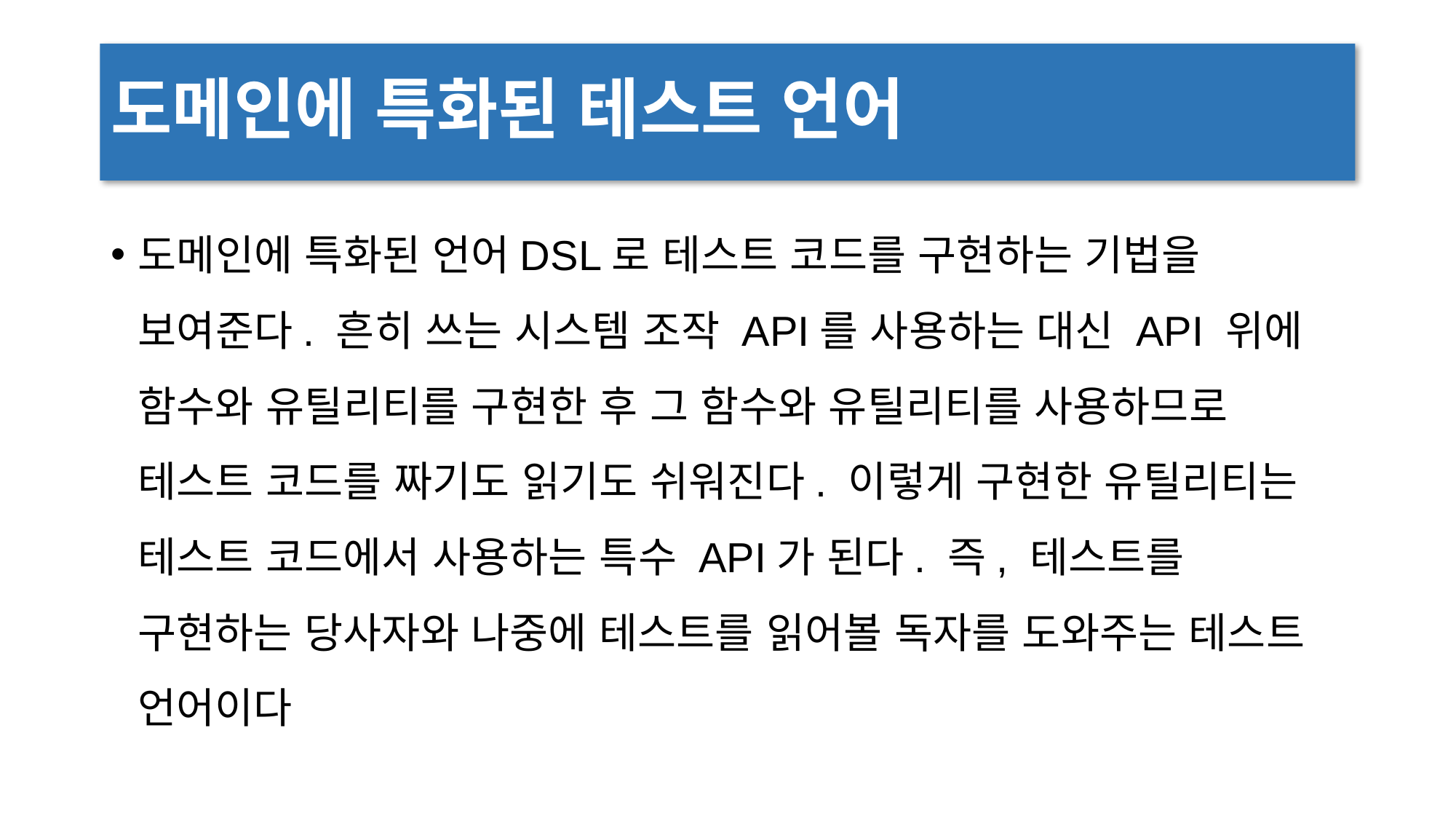

# 도메인에 특화된 테스트 언어
도메인에 특화된 언어DSL로 테스트 코드를 구현하는 기법을 보여준다. 흔히 쓰는 시스템 조작 API를 사용하는 대신 API 위에 함수와 유틸리티를 구현한 후 그 함수와 유틸리티를 사용하므로 테스트 코드를 짜기도 읽기도 쉬워진다. 이렇게 구현한 유틸리티는 테스트 코드에서 사용하는 특수 API가 된다. 즉, 테스트를 구현하는 당사자와 나중에 테스트를 읽어볼 독자를 도와주는 테스트 언어이다